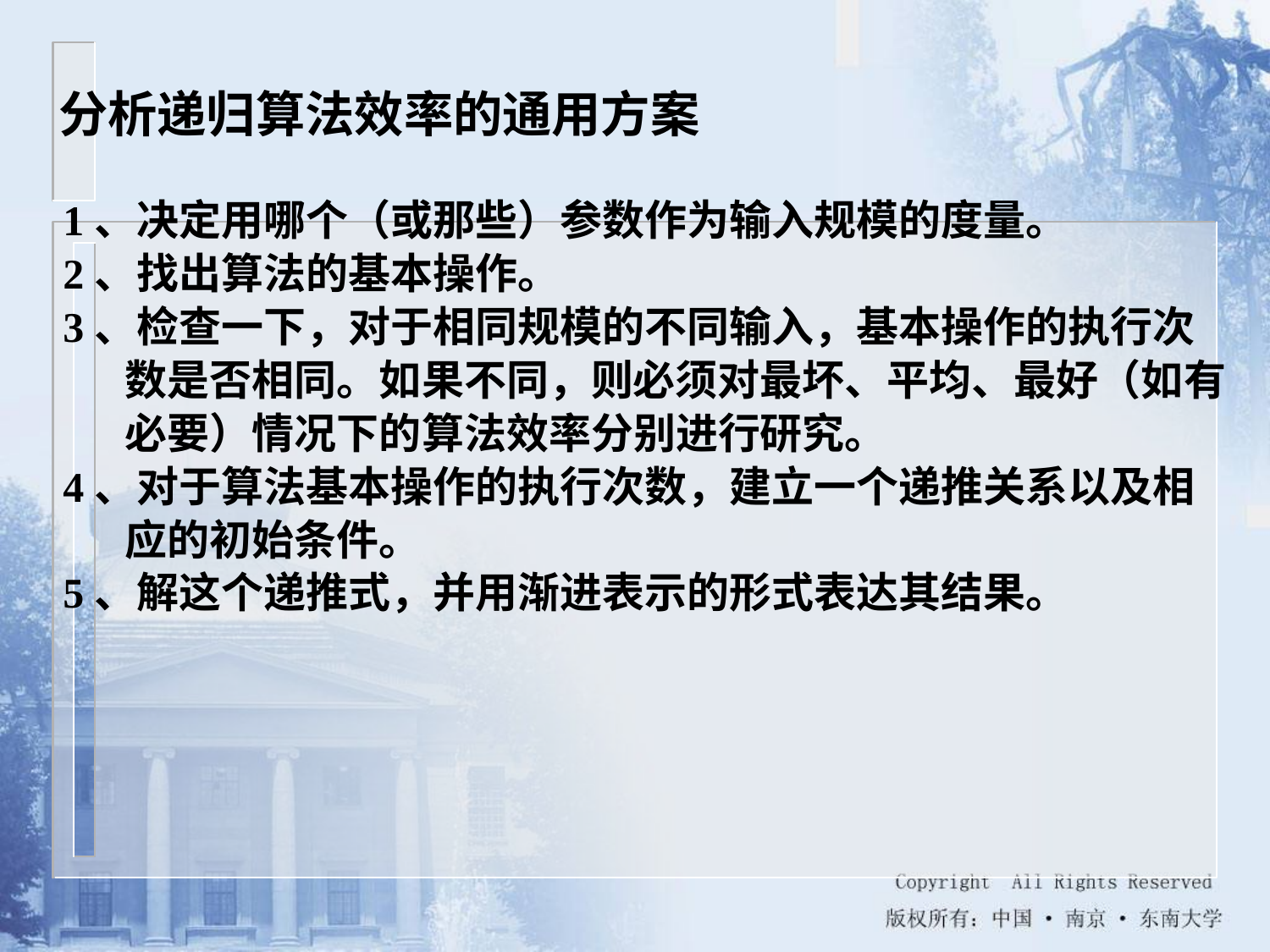

分析递归算法效率的通用方案
1、决定用哪个（或那些）参数作为输入规模的度量。
2、找出算法的基本操作。
3、检查一下，对于相同规模的不同输入，基本操作的执行次数是否相同。如果不同，则必须对最坏、平均、最好（如有必要）情况下的算法效率分别进行研究。
4、对于算法基本操作的执行次数，建立一个递推关系以及相应的初始条件。
5、解这个递推式，并用渐进表示的形式表达其结果。